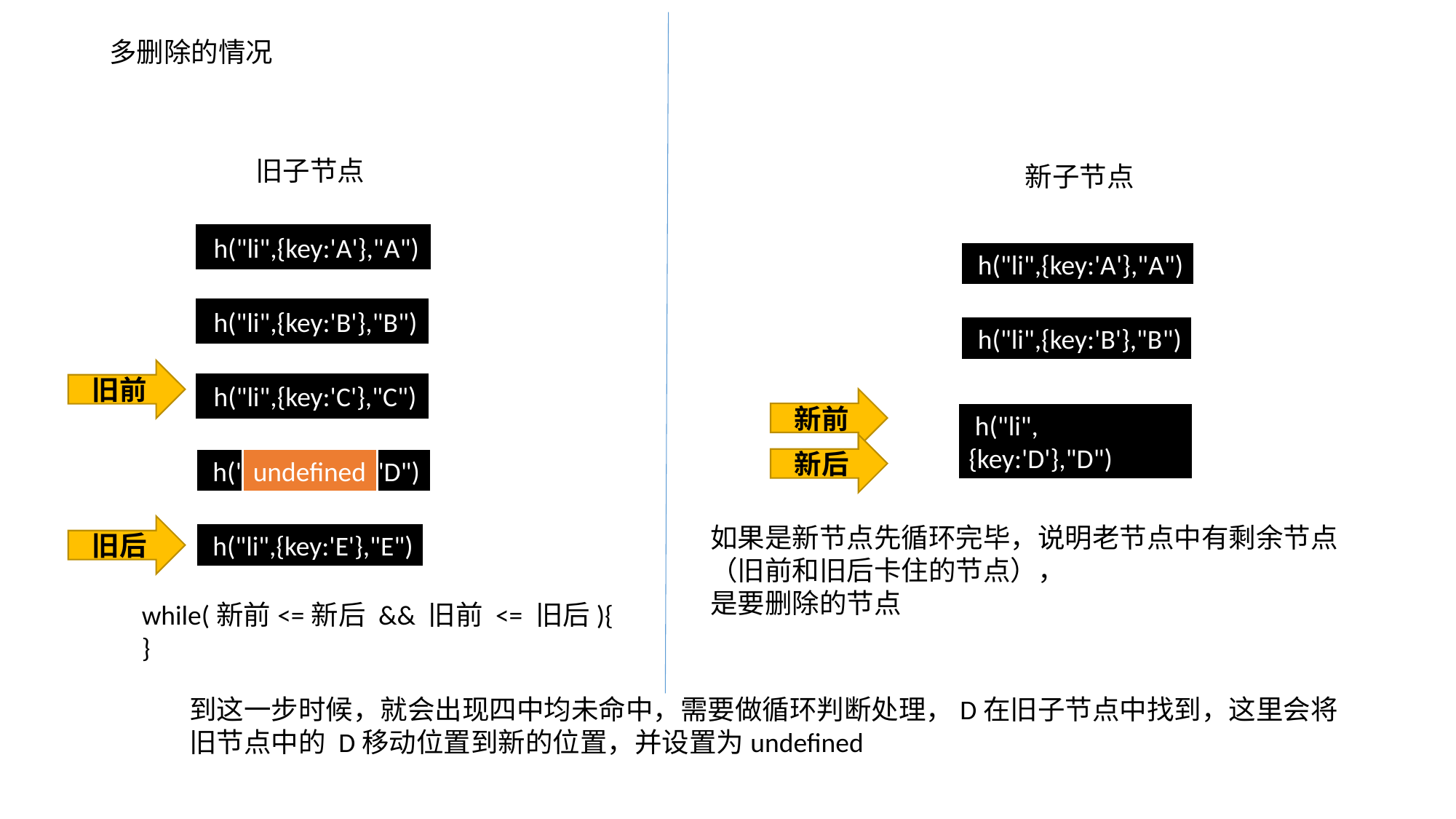

多删除的情况
旧子节点

新子节点
 h("li",{key:'A'},"A")
 h("li",{key:'A'},"A")
 h("li",{key:'B'},"B")
 h("li",{key:'B'},"B")
旧前
 h("li",{key:'C'},"C")
新前
 h("li",{key:'D'},"D")
新后
 h("li",{key:'D'},"D")
undefined
如果是新节点先循环完毕，说明老节点中有剩余节点
（旧前和旧后卡住的节点），
是要删除的节点
旧后
 h("li",{key:'E'},"E")
while(新前<=新后 && 旧前 <= 旧后){
}
到这一步时候，就会出现四中均未命中，需要做循环判断处理，D在旧子节点中找到，这里会将
旧节点中的 D移动位置到新的位置，并设置为undefined